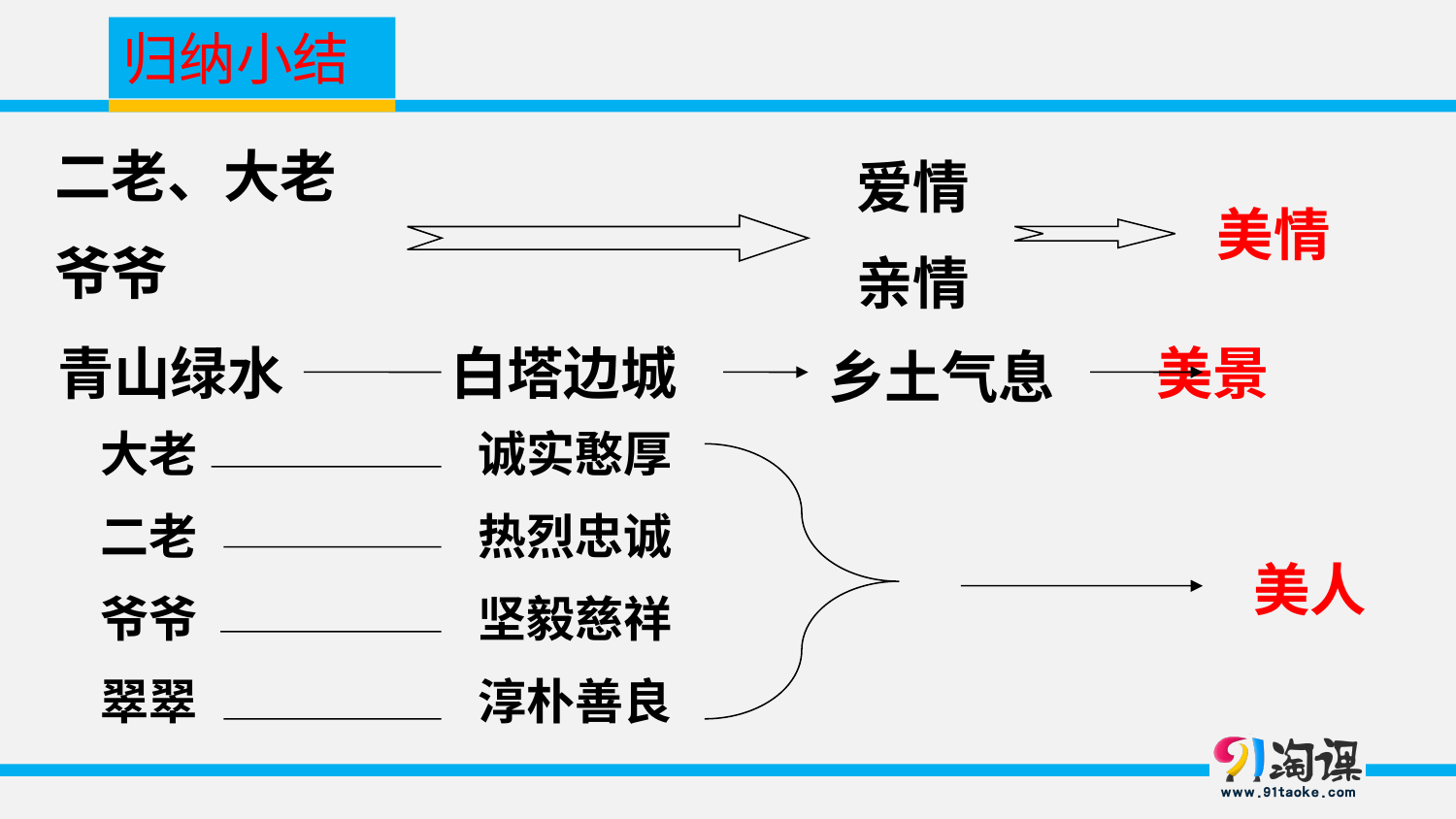

归纳小结
二老、大老
爷爷
爱情
亲情
美情

青山绿水             白塔边城                                      美景
乡土气息

大老
二老
爷爷
翠翠
诚实憨厚
热烈忠诚
坚毅慈祥
淳朴善良

美人